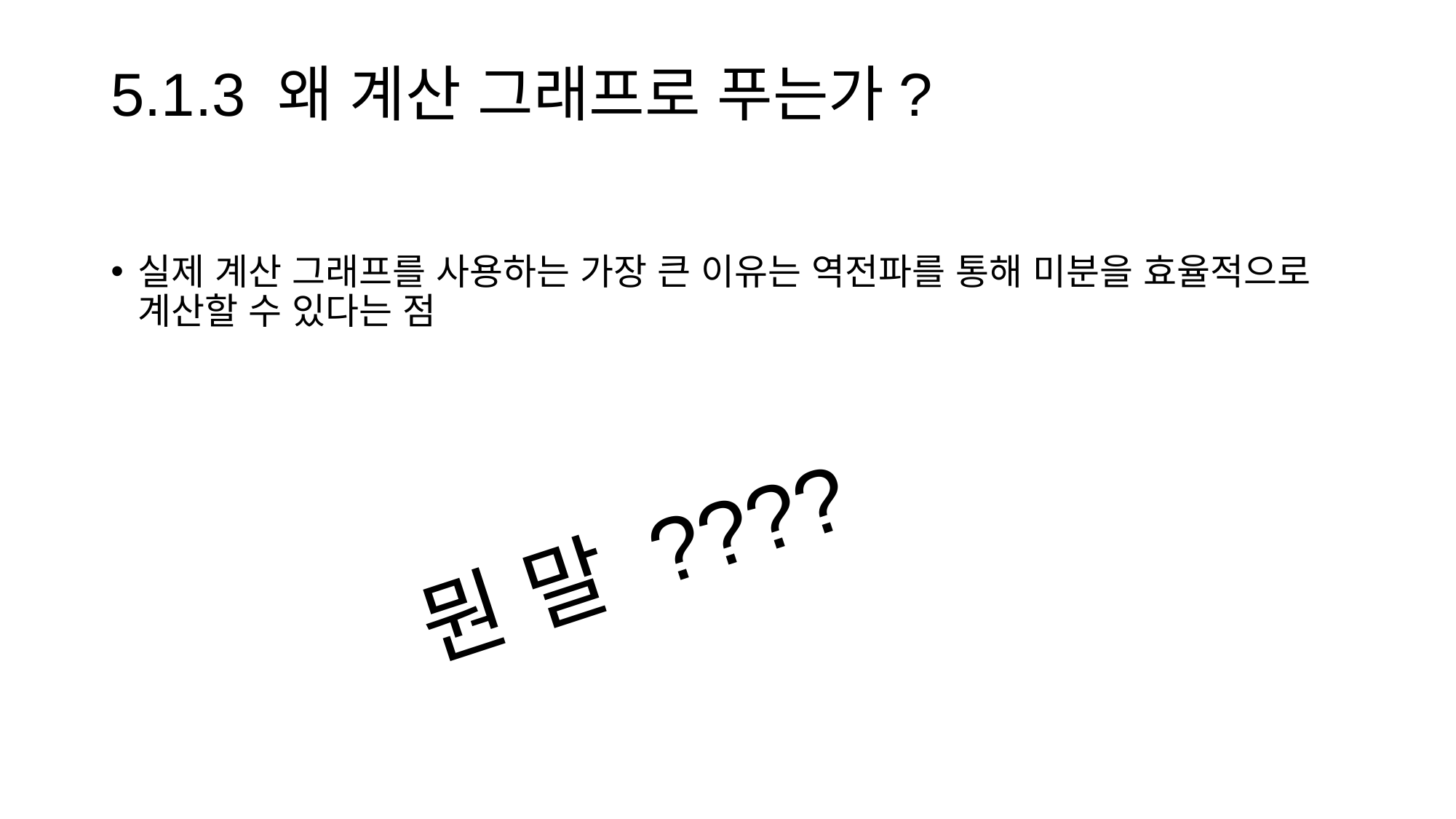

# 5.1.3 왜 계산 그래프로 푸는가?
실제 계산 그래프를 사용하는 가장 큰 이유는 역전파를 통해 미분을 효율적으로 계산할 수 있다는 점

뭔 말 ????